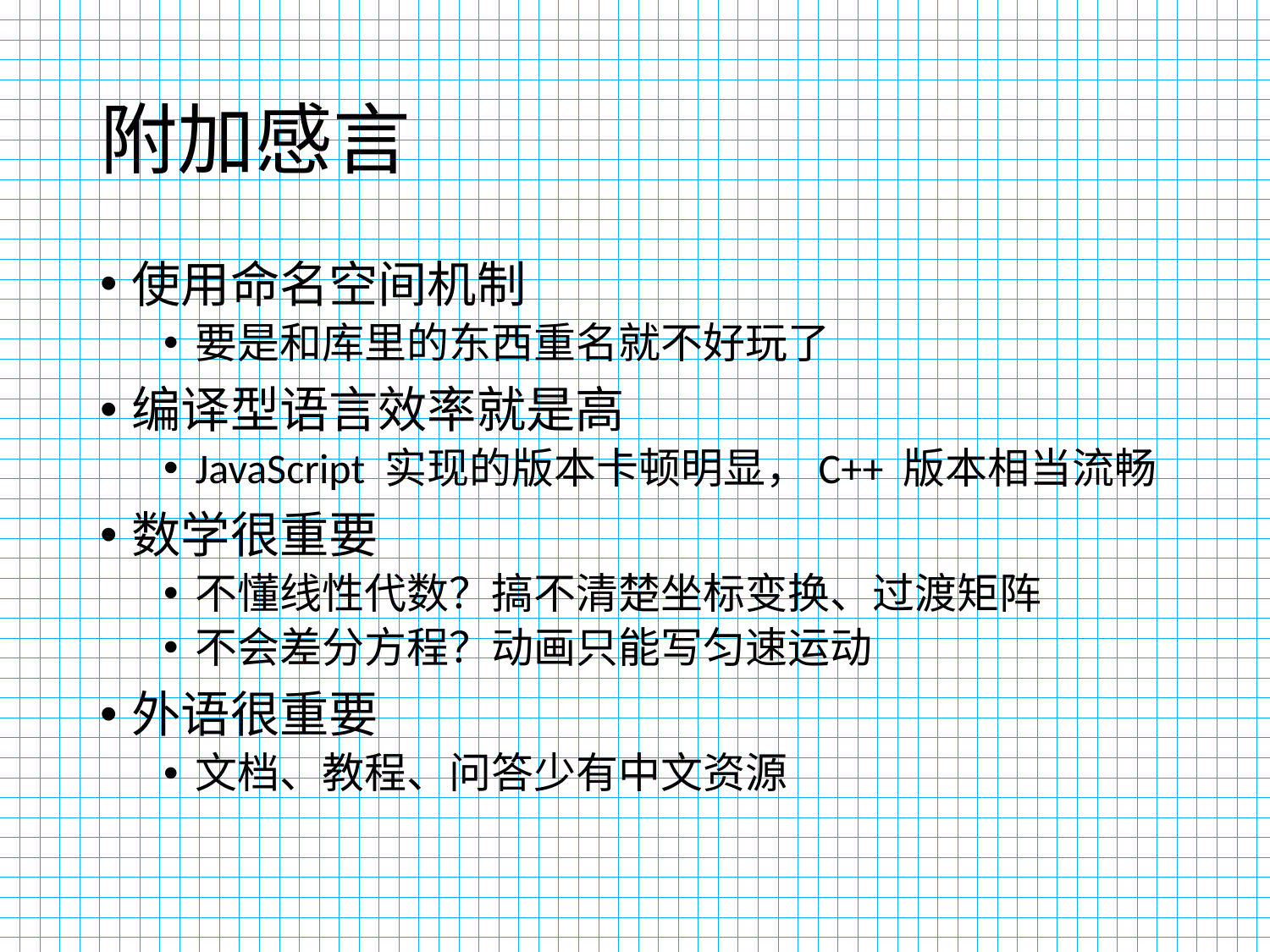

# 附加感言
使用命名空间机制
要是和库里的东西重名就不好玩了
编译型语言效率就是高
JavaScript 实现的版本卡顿明显，C++ 版本相当流畅
数学很重要
不懂线性代数？搞不清楚坐标变换、过渡矩阵
不会差分方程？动画只能写匀速运动
外语很重要
文档、教程、问答少有中文资源